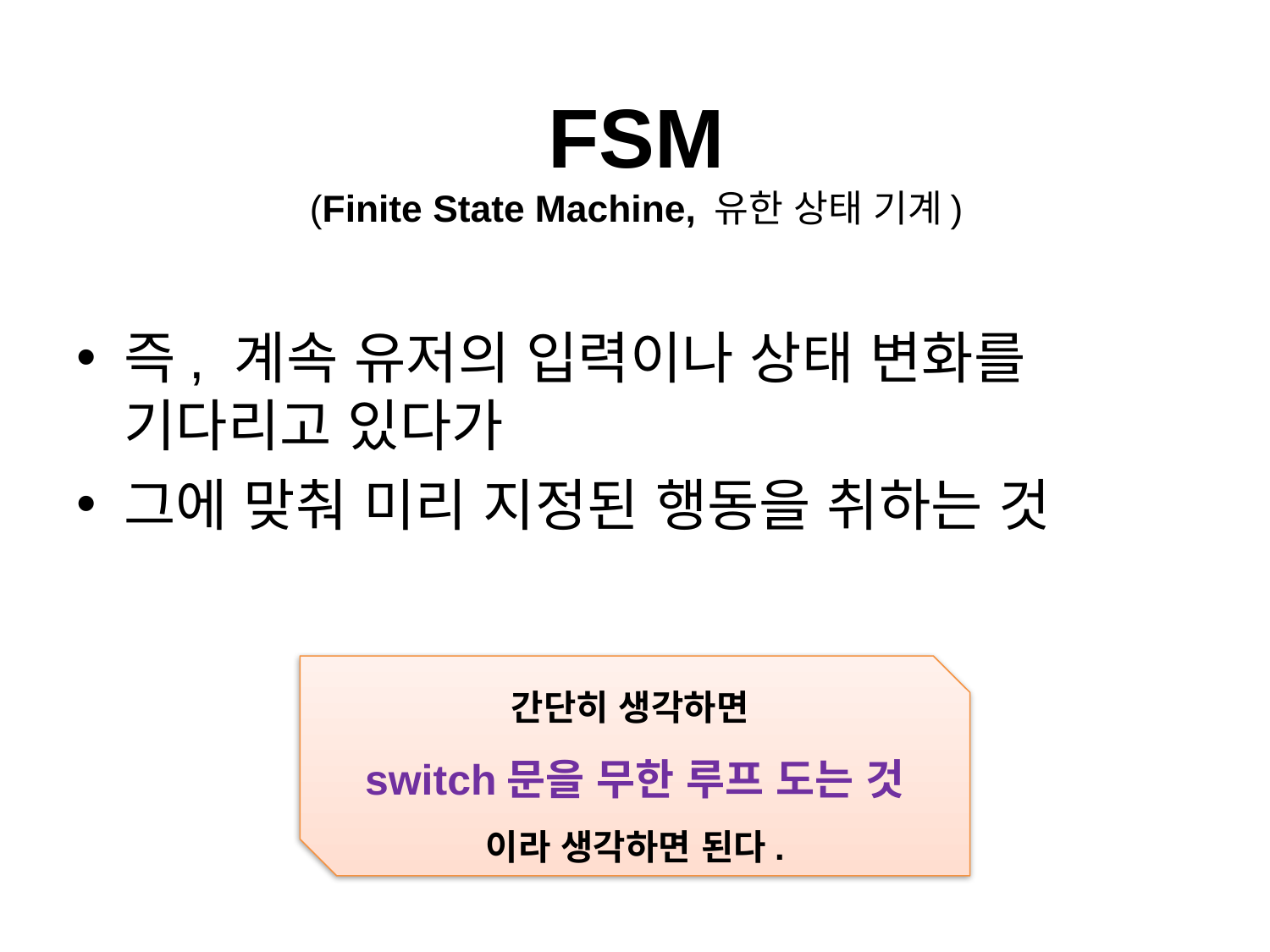

# FSM (Finite State Machine, 유한 상태 기계)
즉, 계속 유저의 입력이나 상태 변화를
기다리고 있다가
그에 맞춰 미리 지정된 행동을 취하는 것
간단히 생각하면
switch문을 무한 루프 도는 것
이라 생각하면 된다.